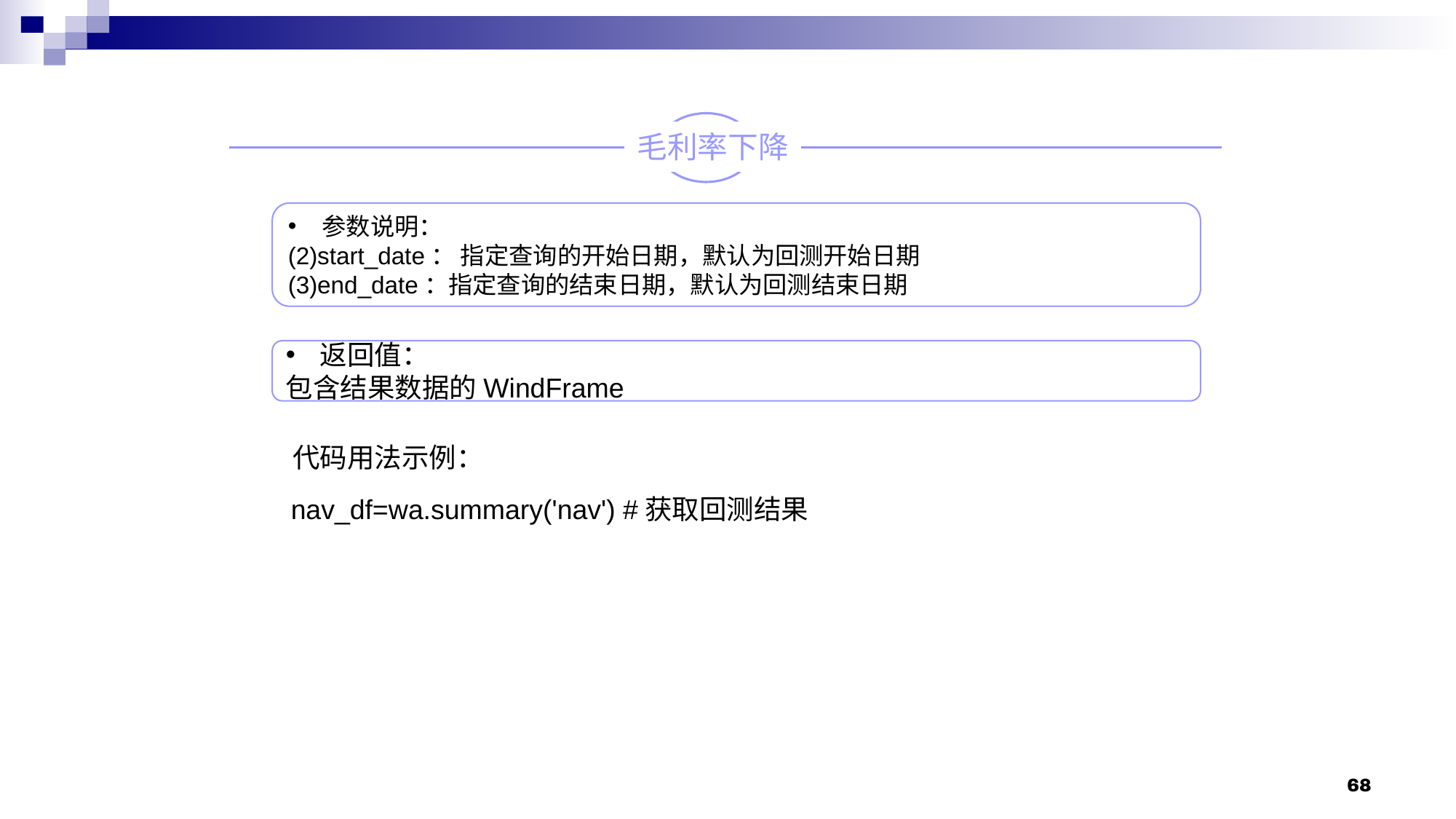

毛利率下降
参数说明：
(2)start_date： 指定查询的开始日期，默认为回测开始日期
(3)end_date：指定查询的结束日期，默认为回测结束日期
返回值：
包含结果数据的WindFrame
代码用法示例：
nav_df=wa.summary('nav') #获取回测结果
68